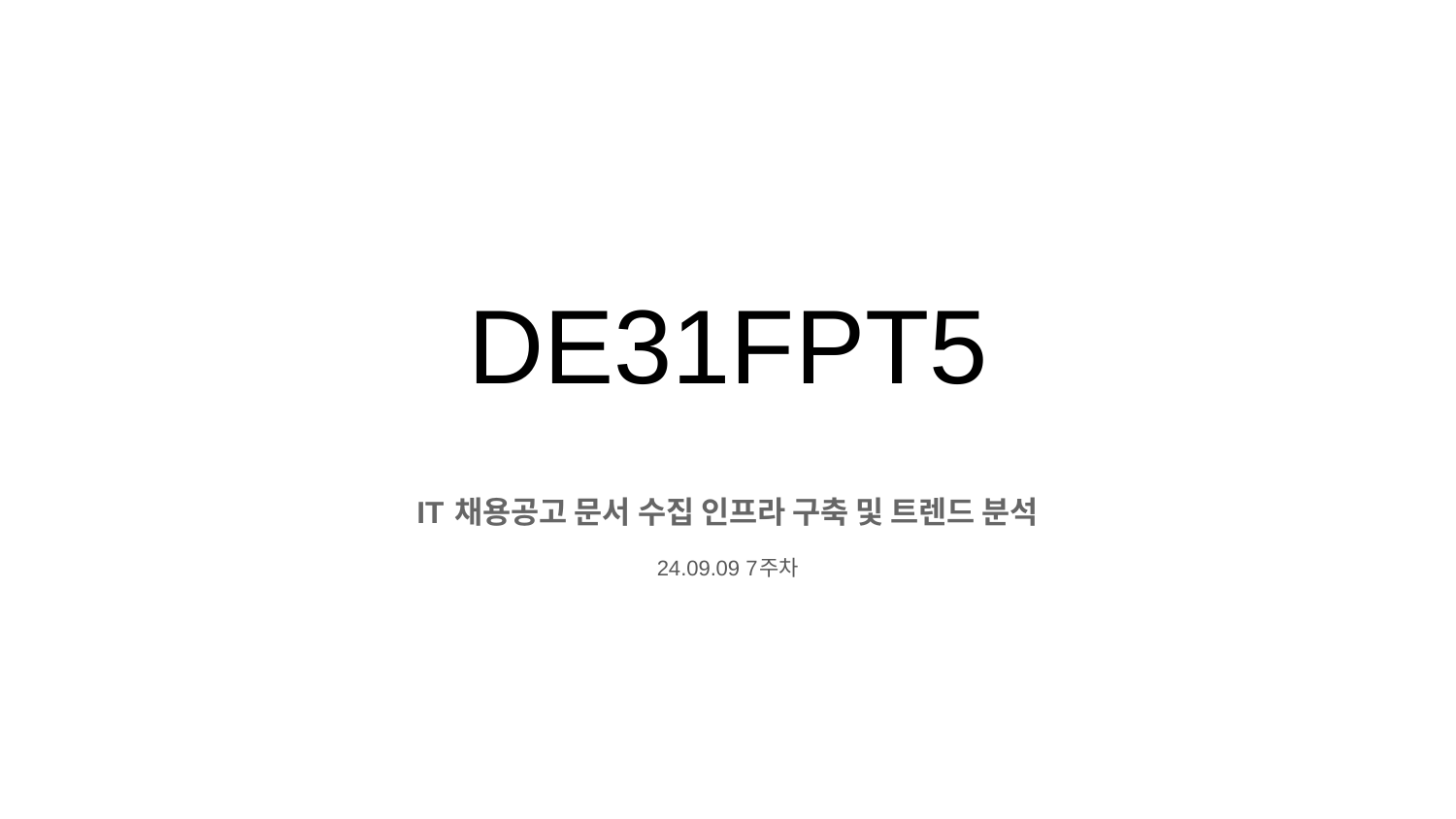

# DE31FPT5
IT 채용공고 문서 수집 인프라 구축 및 트렌드 분석
24.09.09 7주차